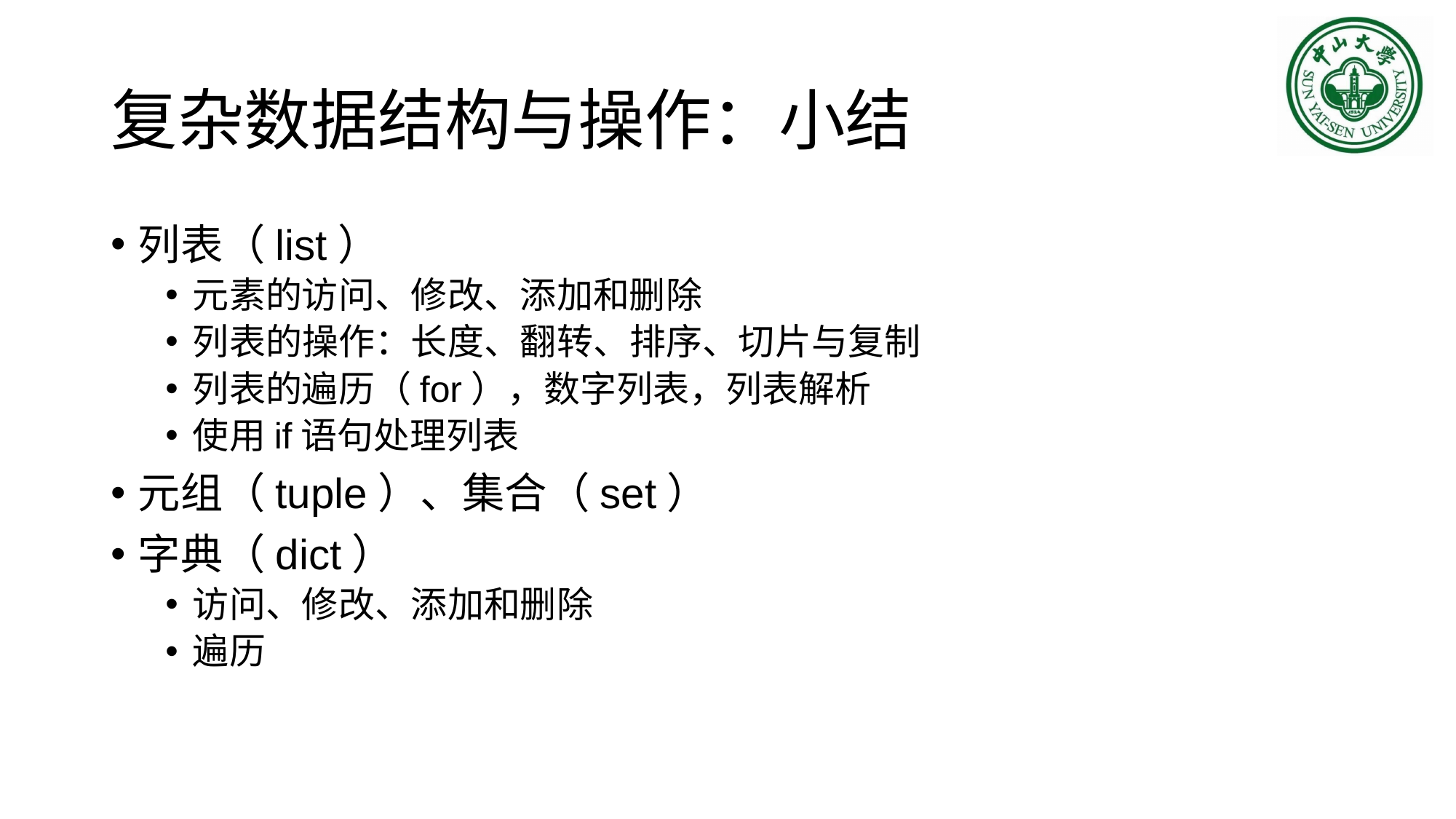

# 复杂数据结构与操作：小结
列表（list）
元素的访问、修改、添加和删除
列表的操作：长度、翻转、排序、切片与复制
列表的遍历（for），数字列表，列表解析
使用if语句处理列表
元组（tuple）、集合（set）
字典（dict）
访问、修改、添加和删除
遍历